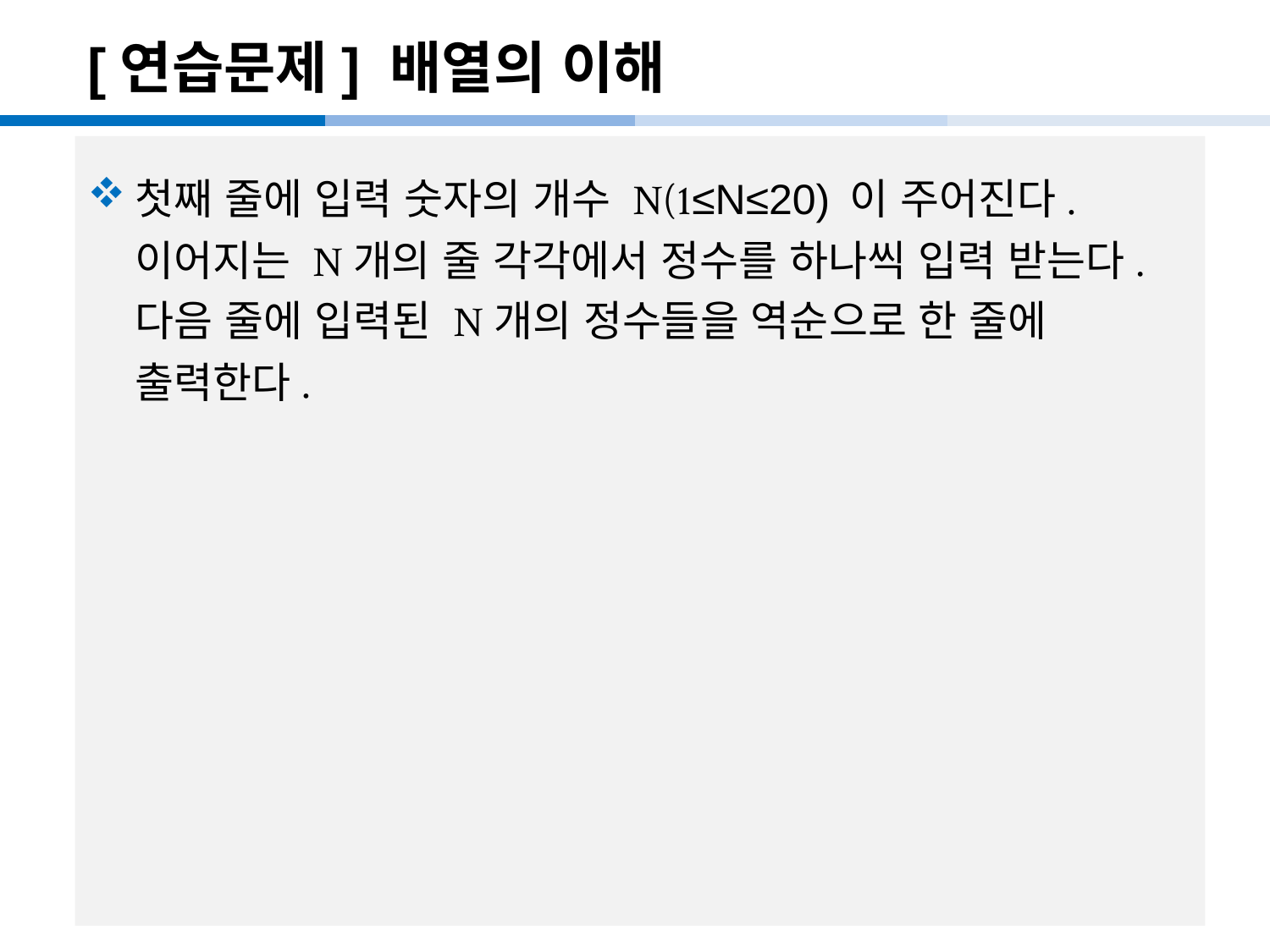

# [연습문제] 배열의 이해
첫째 줄에 입력 숫자의 개수 N(1≤N≤20) 이 주어진다. 이어지는 N개의 줄 각각에서 정수를 하나씩 입력 받는다. 다음 줄에 입력된 N개의 정수들을 역순으로 한 줄에 출력한다.